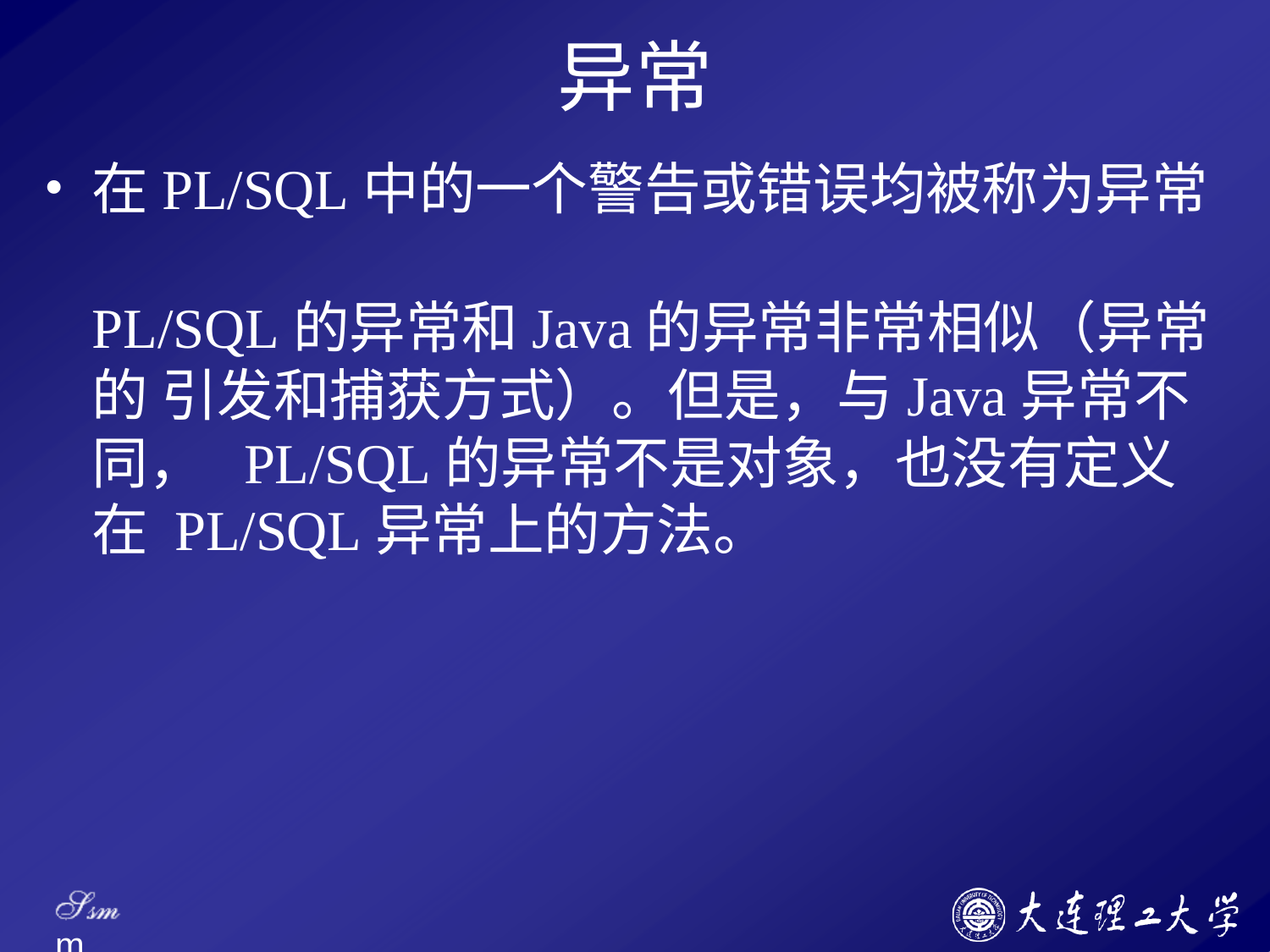

# 异常
在PL/SQL中的一个警告或错误均被称为异常

PL/SQL的异常和Java的异常非常相似（异常的 引发和捕获方式）。但是，与Java异常不同，  PL/SQL的异常不是对象，也没有定义在 PL/SQL异常上的方法。

Ssm